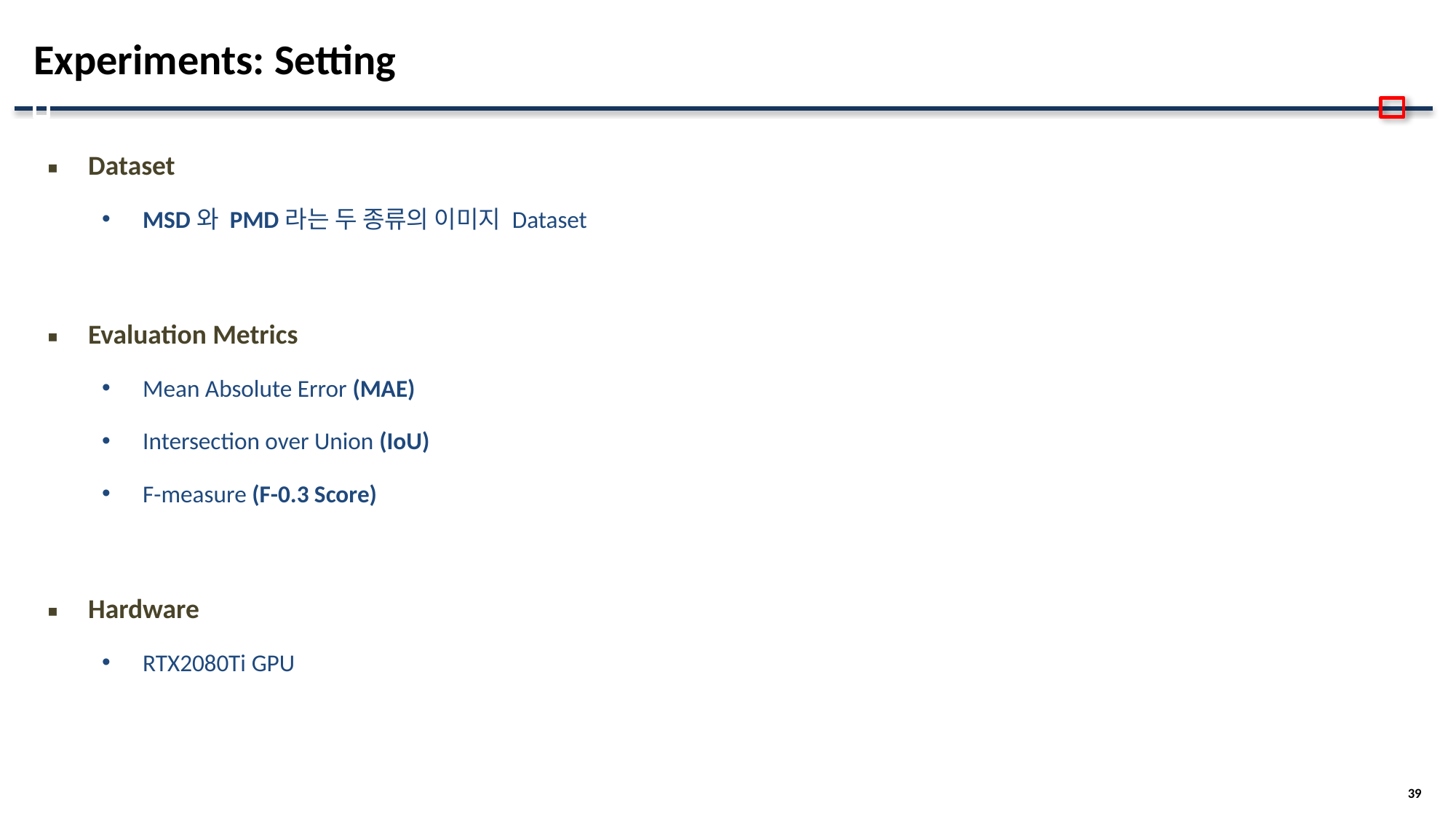

# Experiments: Setting
Dataset
MSD와 PMD라는 두 종류의 이미지 Dataset

Evaluation Metrics
Mean Absolute Error (MAE)
Intersection over Union (IoU)
F-measure (F-0.3 Score)

Hardware
RTX2080Ti GPU

39